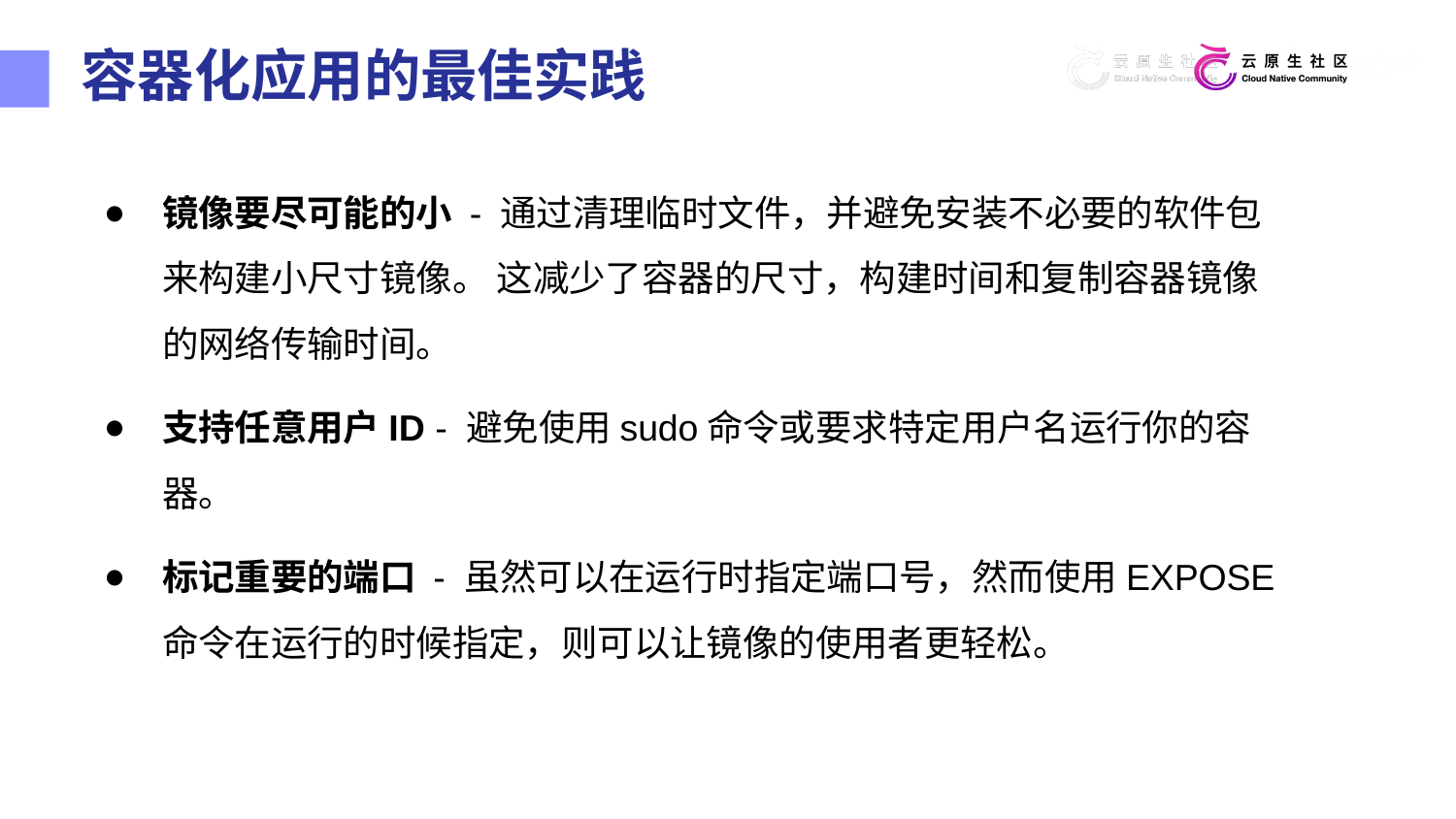

容器化应用的最佳实践

镜像要尽可能的小 - 通过清理临时文件，并避免安装不必要的软件包来构建小尺寸镜像。 这减少了容器的尺寸，构建时间和复制容器镜像的网络传输时间。
支持任意用户ID - 避免使用sudo命令或要求特定用户名运行你的容器。
标记重要的端口 - 虽然可以在运行时指定端口号，然而使用EXPOSE命令在运行的时候指定，则可以让镜像的使用者更轻松。